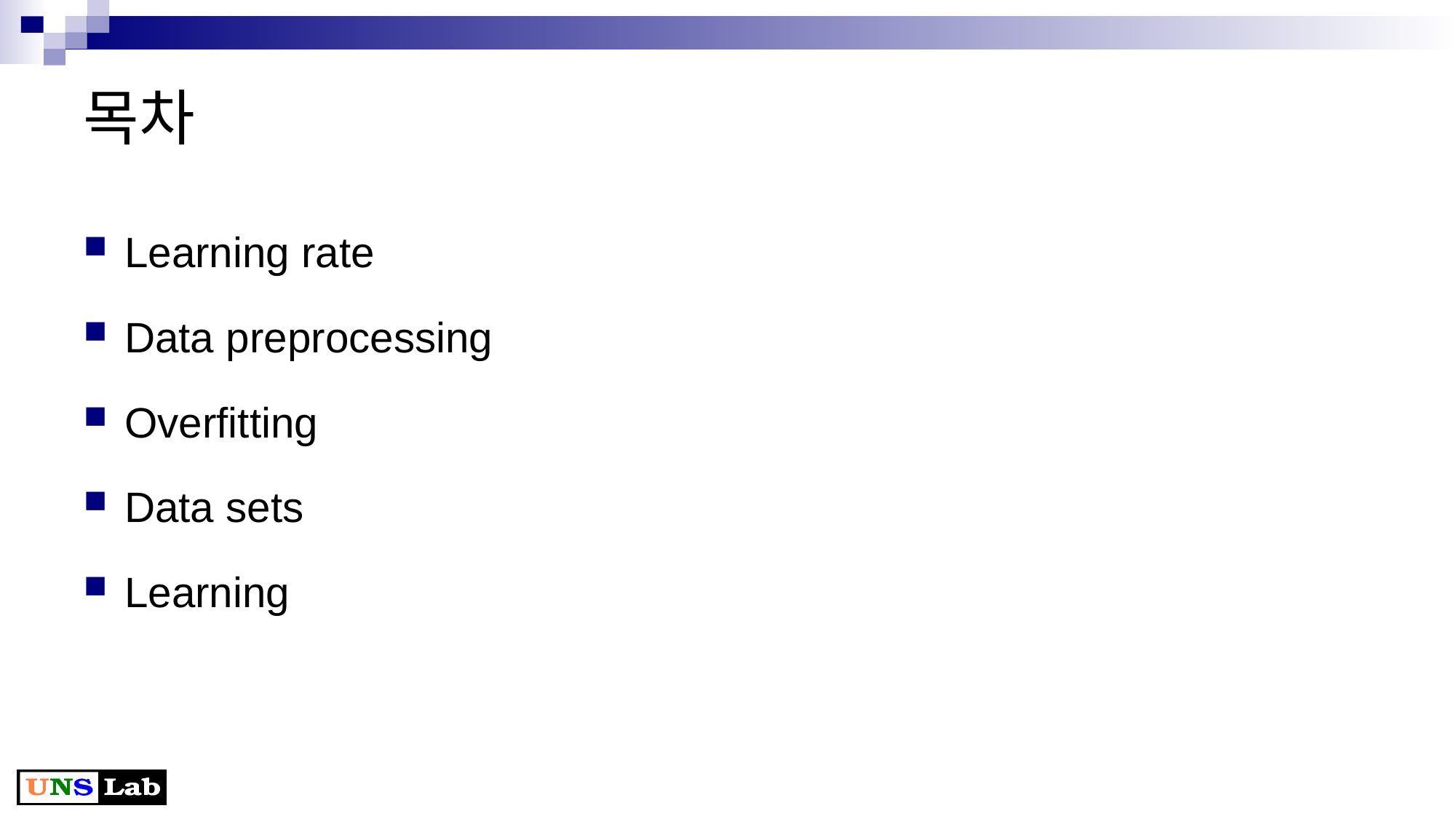

# 목차
Learning rate
Data preprocessing
Overfitting
Data sets
Learning